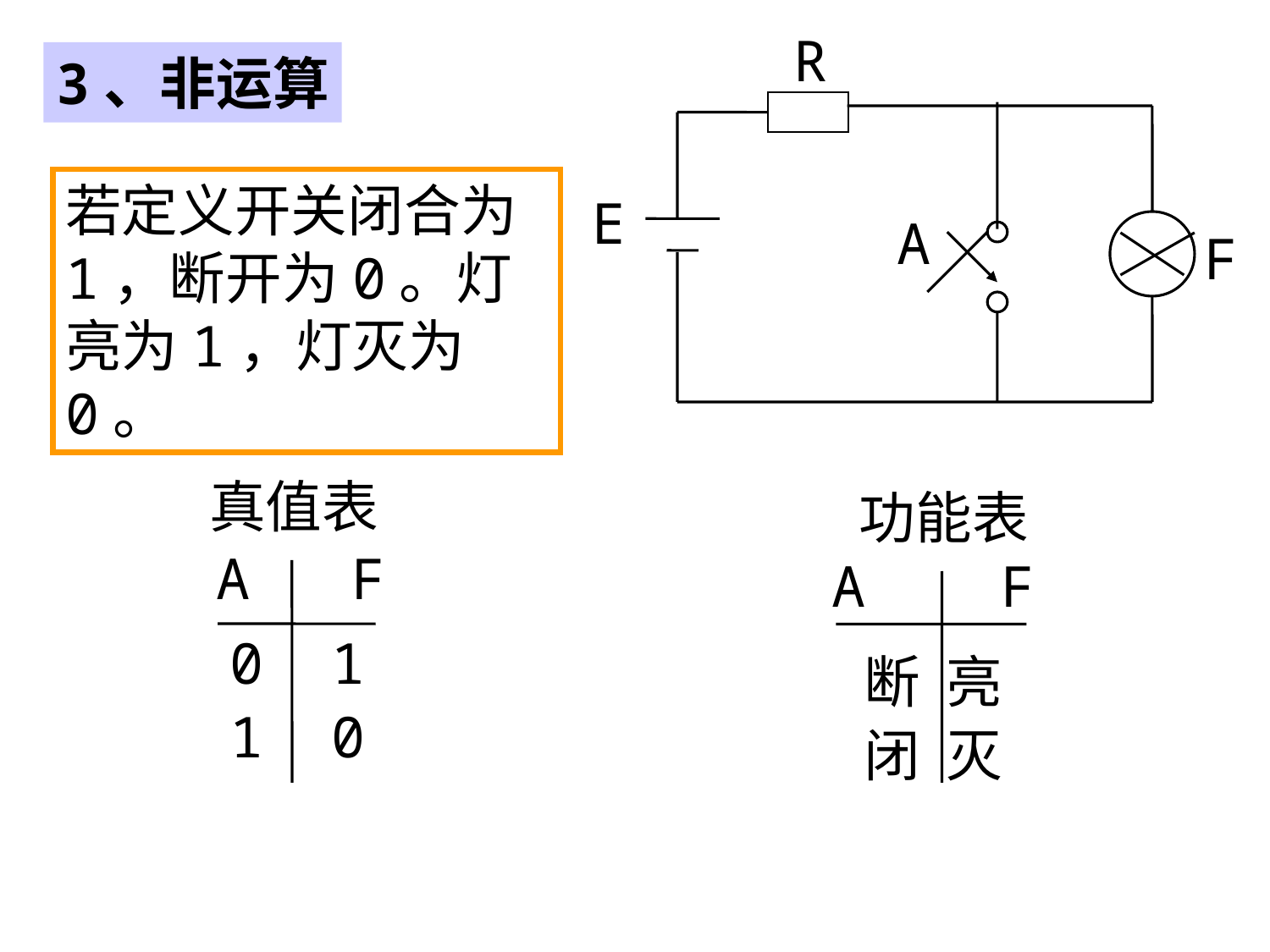

R

E
A

F

3、非运算
若定义开关闭合为1，断开为0。灯亮为1，灯灭为0。
真值表
A   F

0  1

1  0
功能表
A    F

断  亮
闭  灭
7